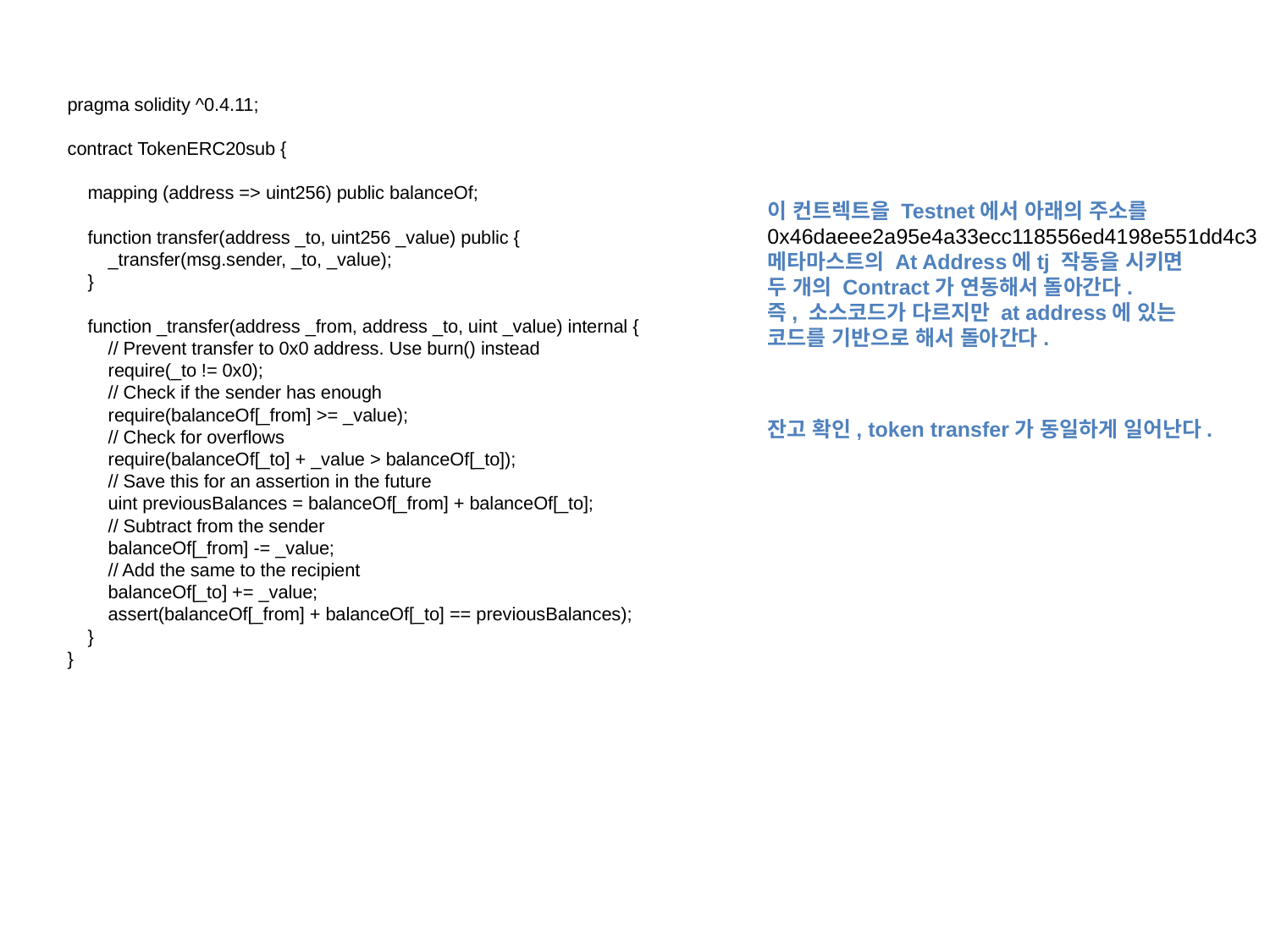

pragma solidity ^0.4.11;

contract TokenERC20sub {

    mapping (address => uint256) public balanceOf;

    function transfer(address _to, uint256 _value) public {
        _transfer(msg.sender, _to, _value);
    }

    function _transfer(address _from, address _to, uint _value) internal {
        // Prevent transfer to 0x0 address. Use burn() instead
        require(_to != 0x0);
        // Check if the sender has enough
        require(balanceOf[_from] >= _value);
        // Check for overflows
        require(balanceOf[_to] + _value > balanceOf[_to]);
        // Save this for an assertion in the future
        uint previousBalances = balanceOf[_from] + balanceOf[_to];
        // Subtract from the sender
        balanceOf[_from] -= _value;
        // Add the same to the recipient
        balanceOf[_to] += _value;
        assert(balanceOf[_from] + balanceOf[_to] == previousBalances);
    }
}

이 컨트렉트을 Testnet에서 아래의 주소를
0x46daeee2a95e4a33ecc118556ed4198e551dd4c3
메타마스트의 At Address에tj 작동을 시키면
두 개의 Contract가 연동해서 돌아간다.
즉, 소스코드가 다르지만 at address에 있는
코드를 기반으로 해서 돌아간다.
잔고 확인, token transfer가 동일하게 일어난다.